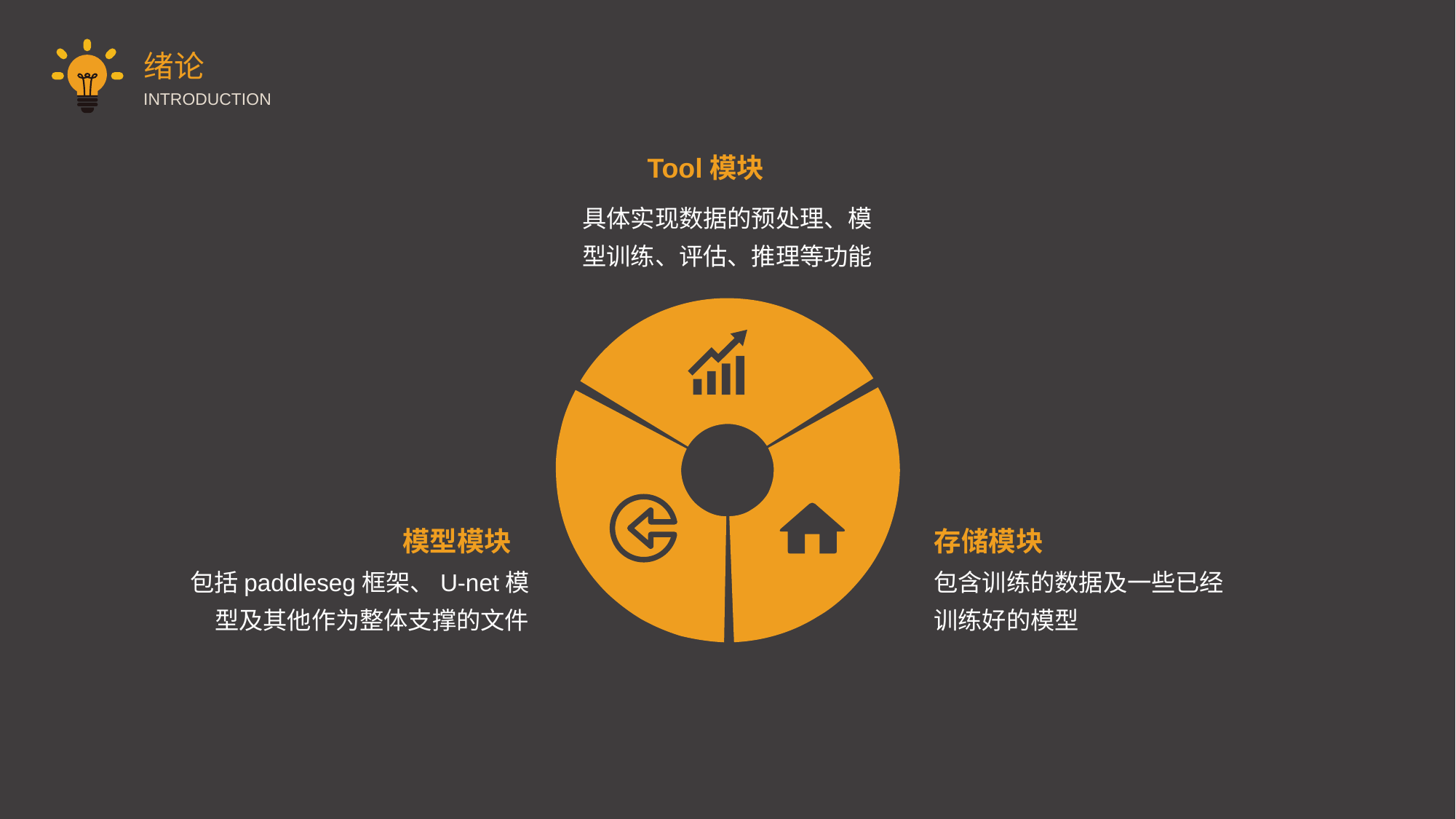

绪论
INTRODUCTION
Tool模块
具体实现数据的预处理、模型训练、评估、推理等功能

模型模块
存储模块
包括paddleseg框架、U-net模型及其他作为整体支撑的文件
包含训练的数据及一些已经训练好的模型